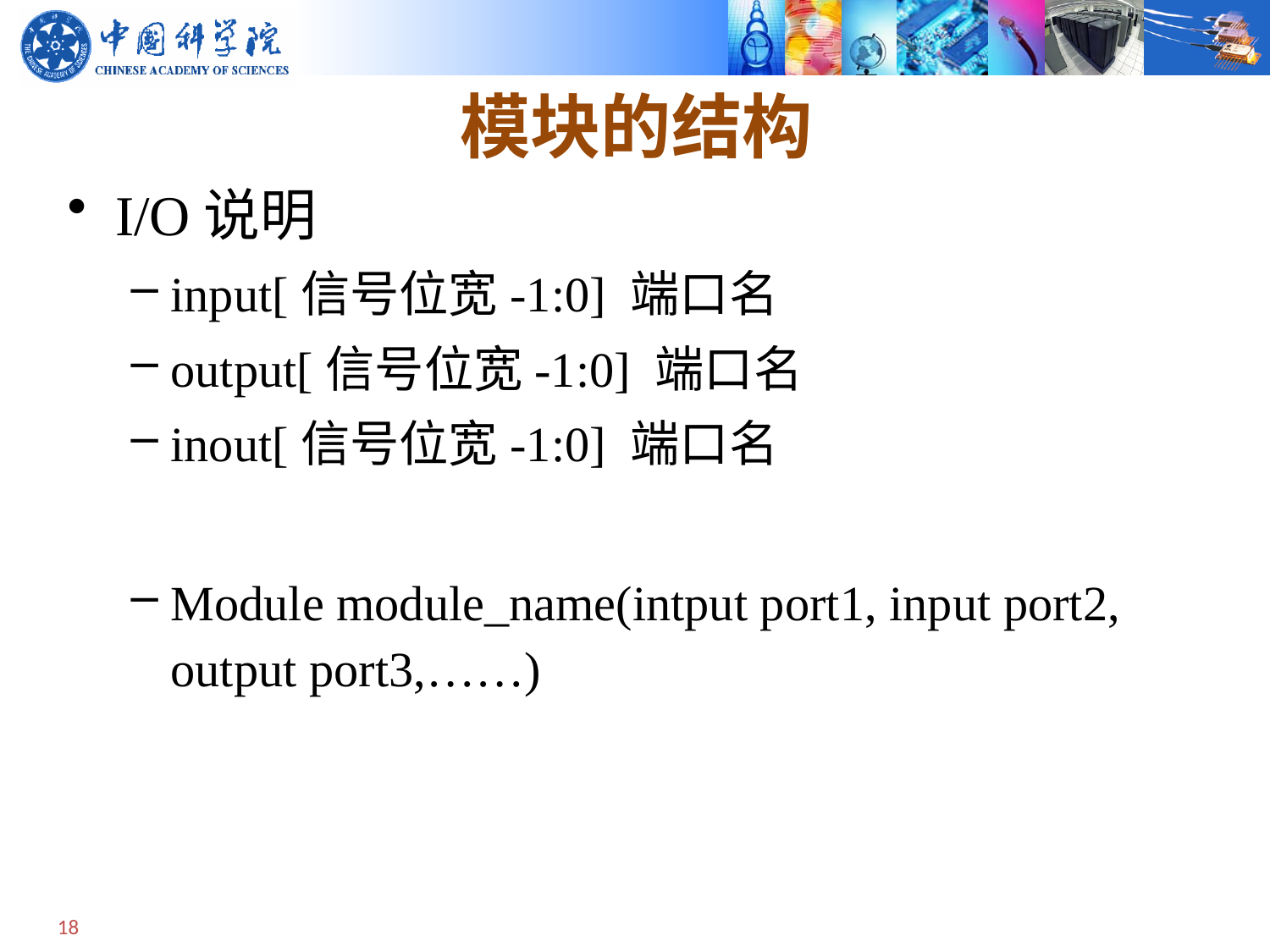

# 模块的结构
I/O说明
input[信号位宽-1:0] 端口名
output[信号位宽-1:0] 端口名
inout[信号位宽-1:0] 端口名

Module module_name(intput port1, input port2, output port3,……)